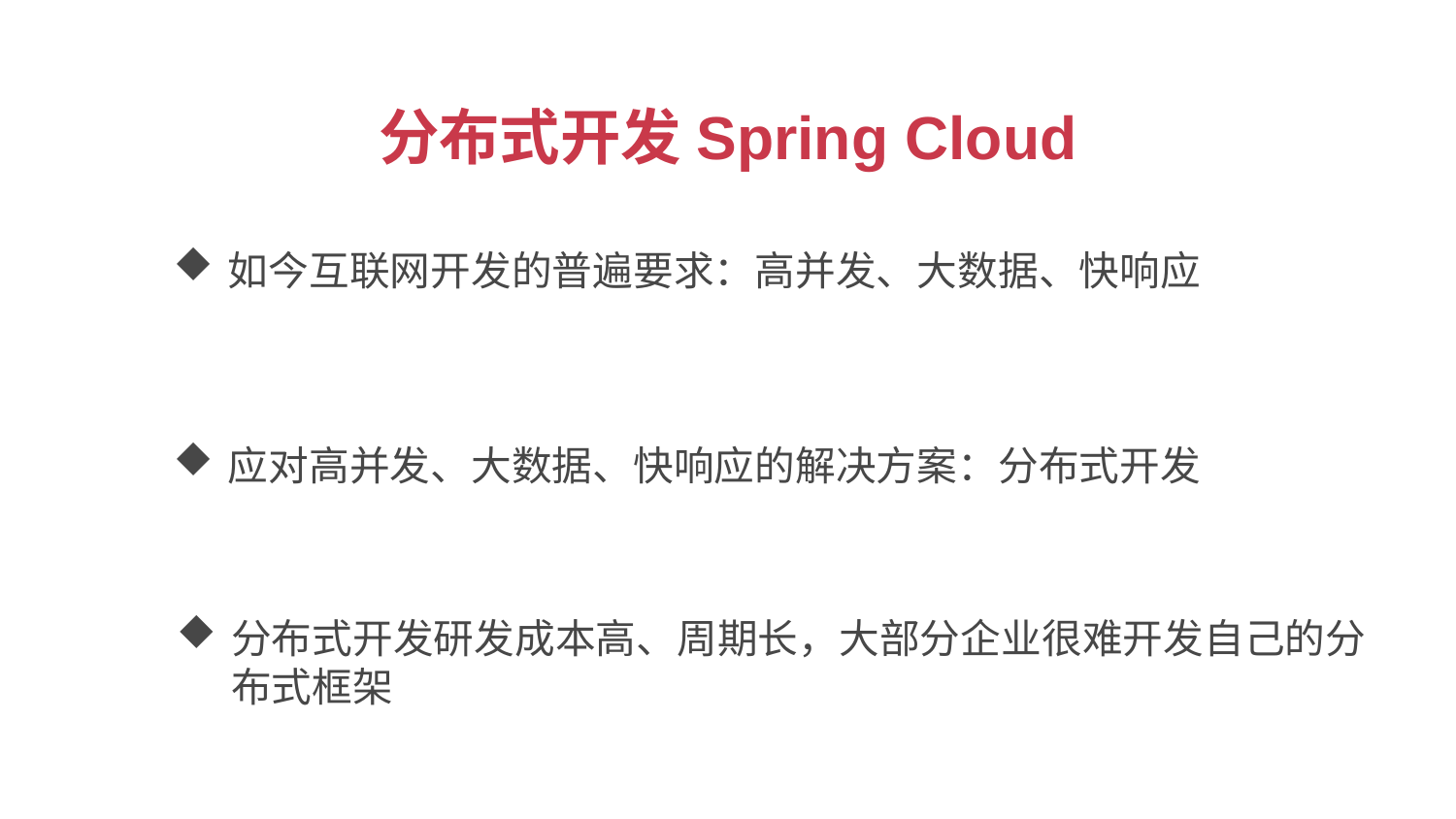

分布式开发Spring Cloud
如今互联网开发的普遍要求：高并发、大数据、快响应
应对高并发、大数据、快响应的解决方案：分布式开发
分布式开发研发成本高、周期长，大部分企业很难开发自己的分布式框架